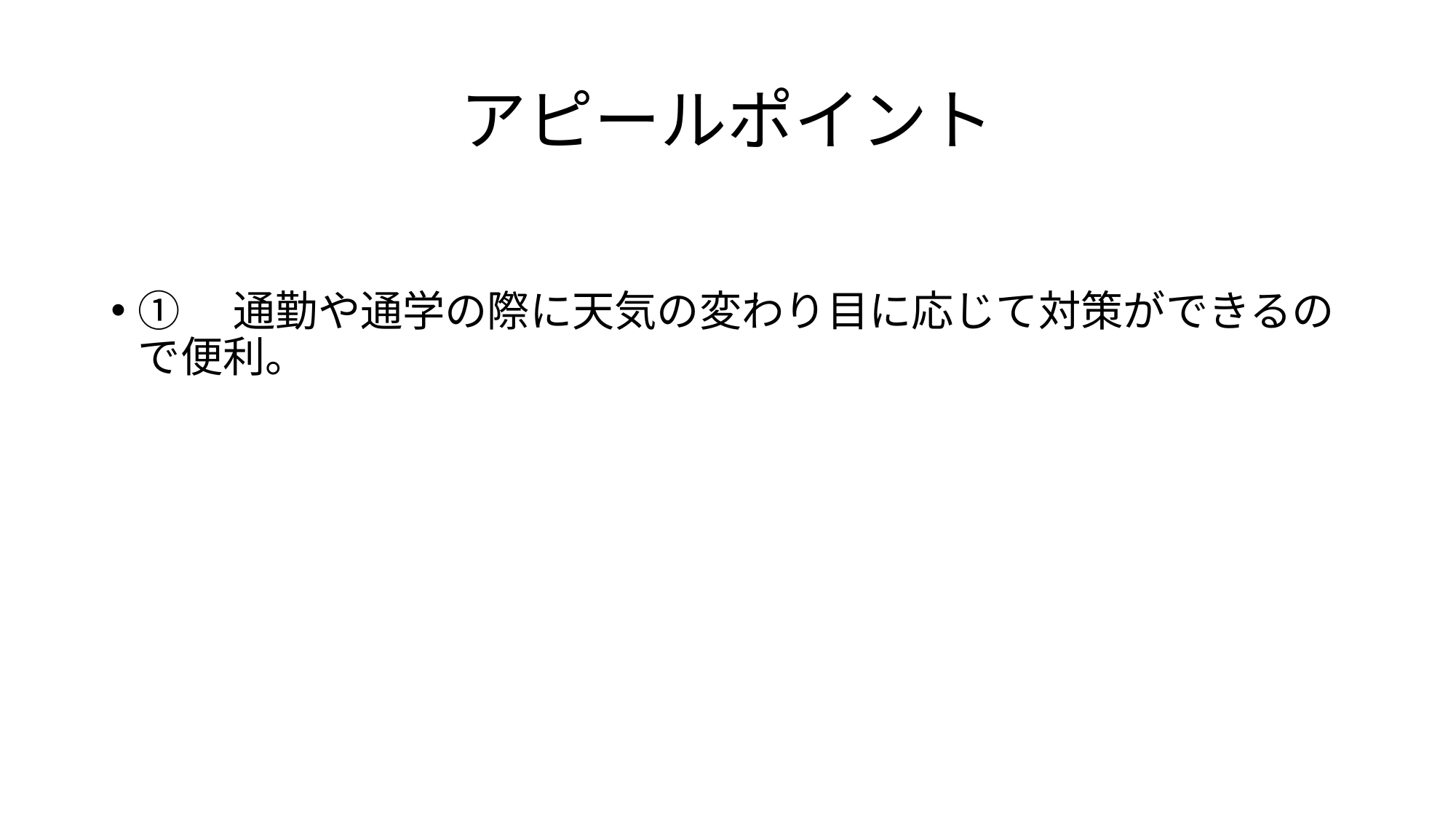

# アピールポイント

①　通勤や通学の際に天気の変わり目に応じて対策ができるので便利。